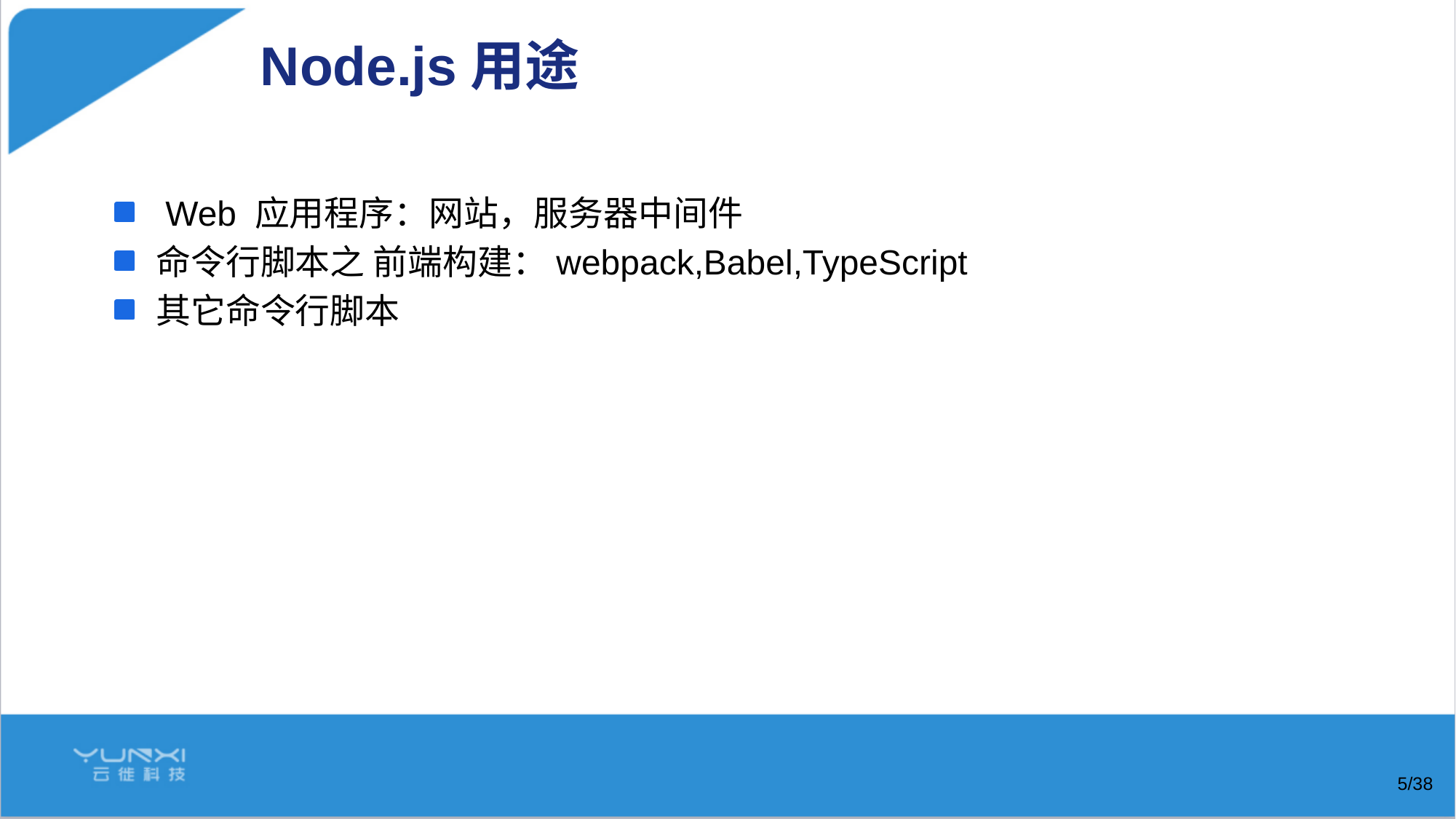

# Node.js用途

 Web 应用程序：网站，服务器中间件
命令行脚本之 前端构建：webpack,Babel,TypeScript
其它命令行脚本
5/38